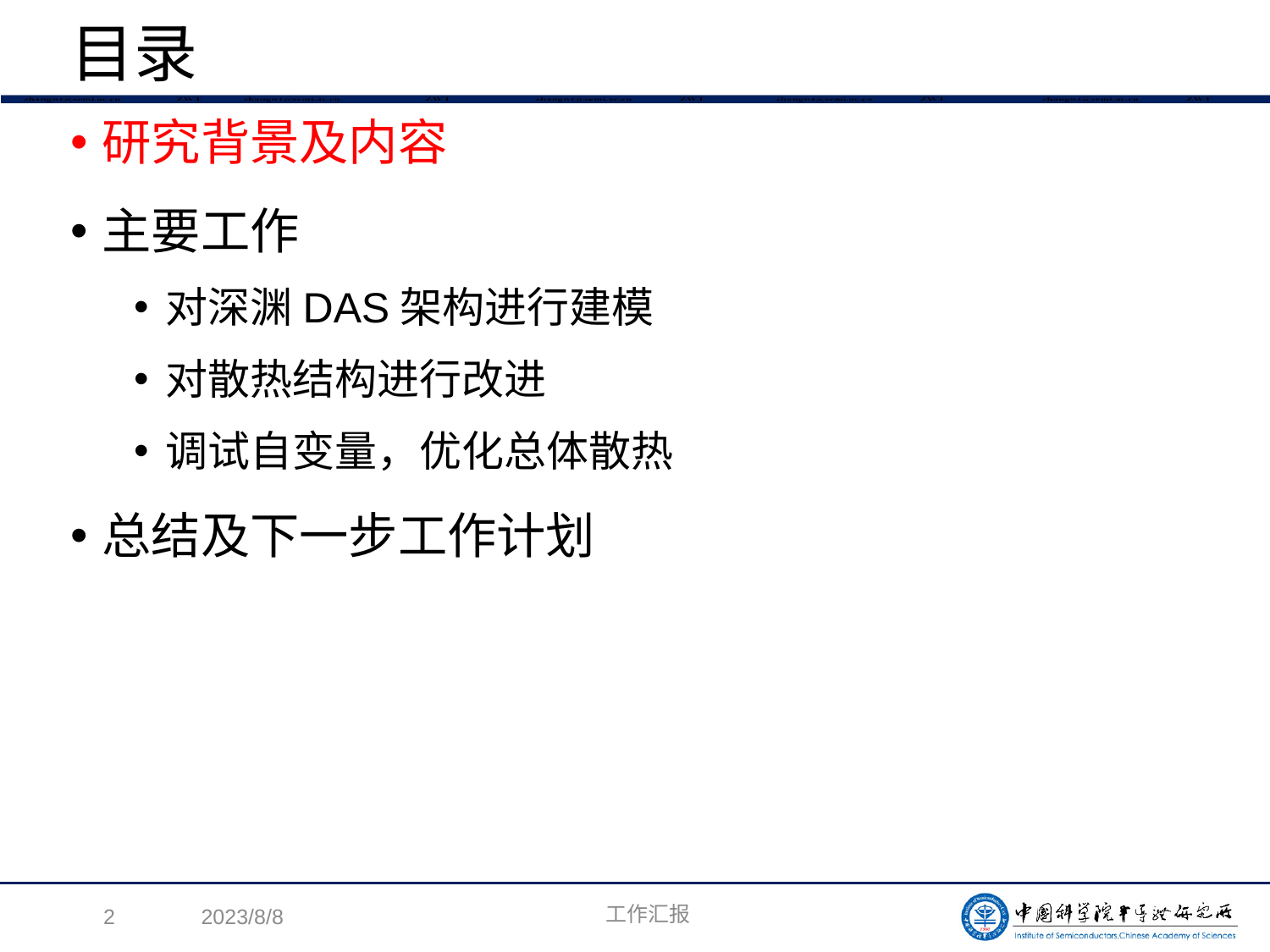

# 目录
研究背景及内容
主要工作
对深渊DAS架构进行建模
对散热结构进行改进
调试自变量，优化总体散热
总结及下一步工作计划
2
2023/8/8
工作汇报